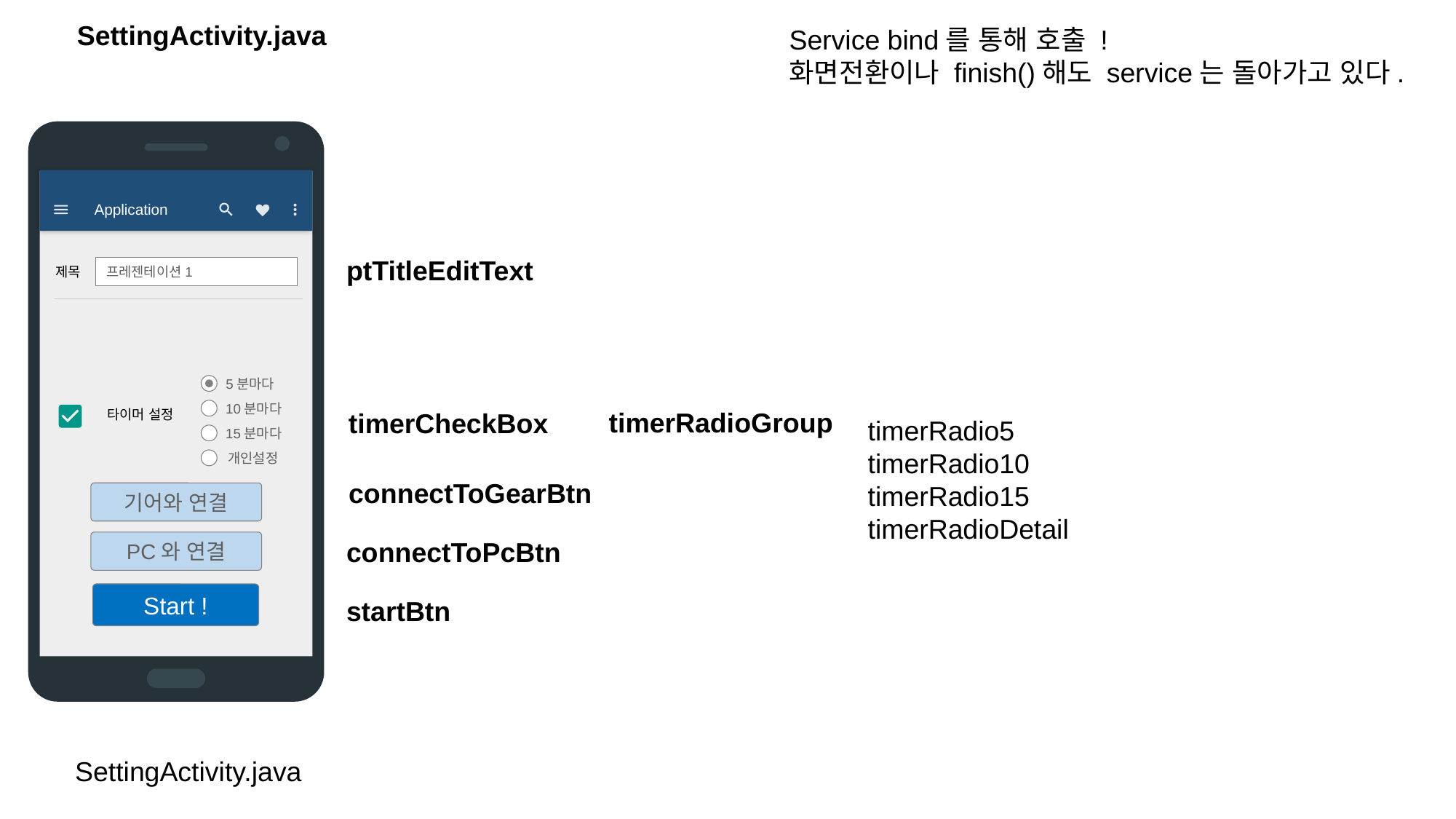

SettingActivity.java
Service bind를 통해 호출 !
화면전환이나 finish()해도 service는 돌아가고 있다.

Application

SettingActivity.java
프레젠테이션1
제목
5분마다

10분마다

15분마다

개인설정

타이머 설정

기어와 연결
PC와 연결
Start !
ptTitleEditText
timerRadioGroup
timerCheckBox
timerRadio5
timerRadio10
timerRadio15
timerRadioDetail
connectToGearBtn
connectToPcBtn
startBtn